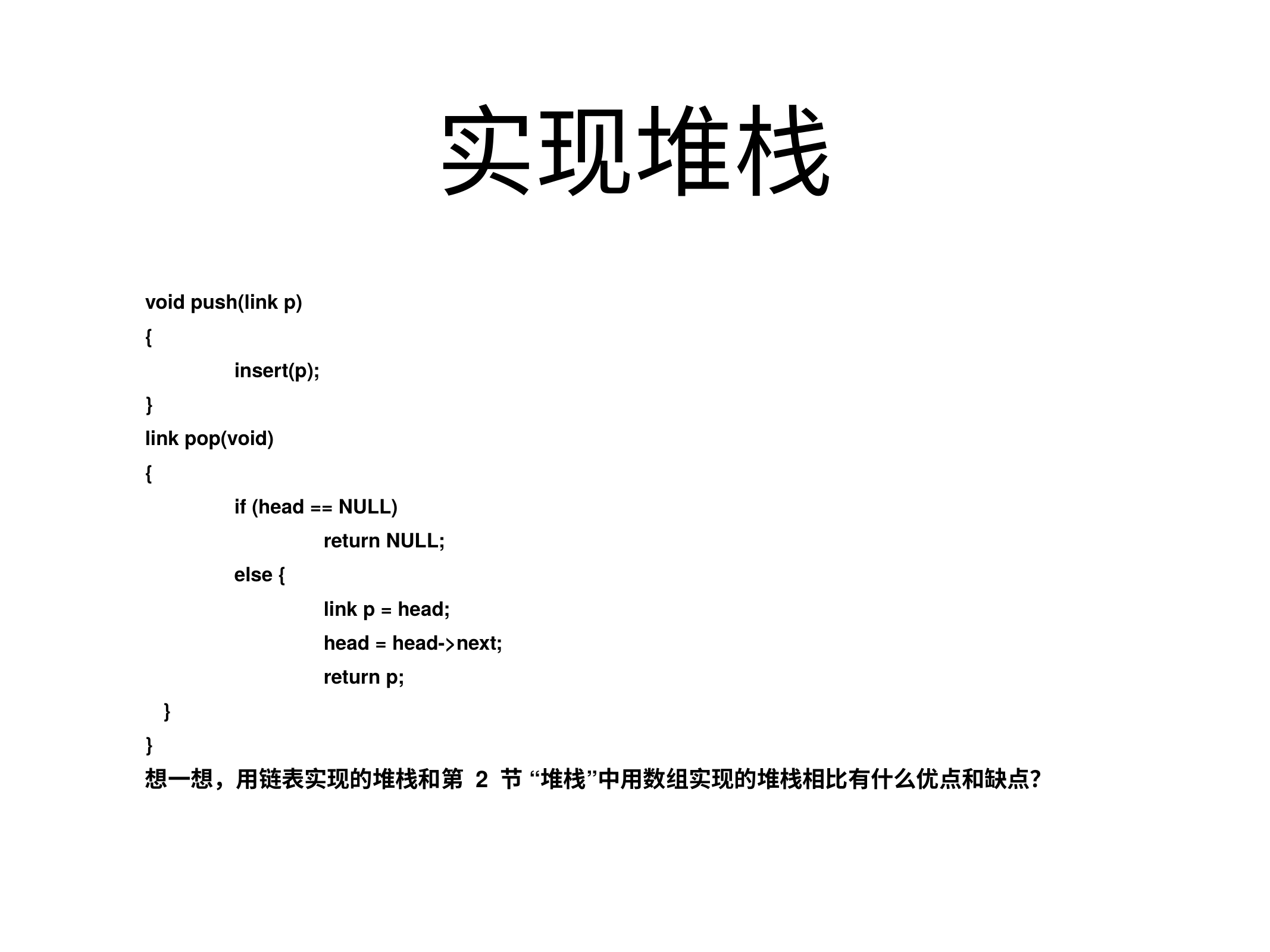

# 实现堆栈
void push(link p)
{
	insert(p);
}
link pop(void)
{
	if (head == NULL)
		return NULL;
	else {
		link p = head;
		head = head->next;
		return p;
}
}
想一想，用链表实现的堆栈和第 2 节 “堆栈”中用数组实现的堆栈相比有什么优点和缺点？